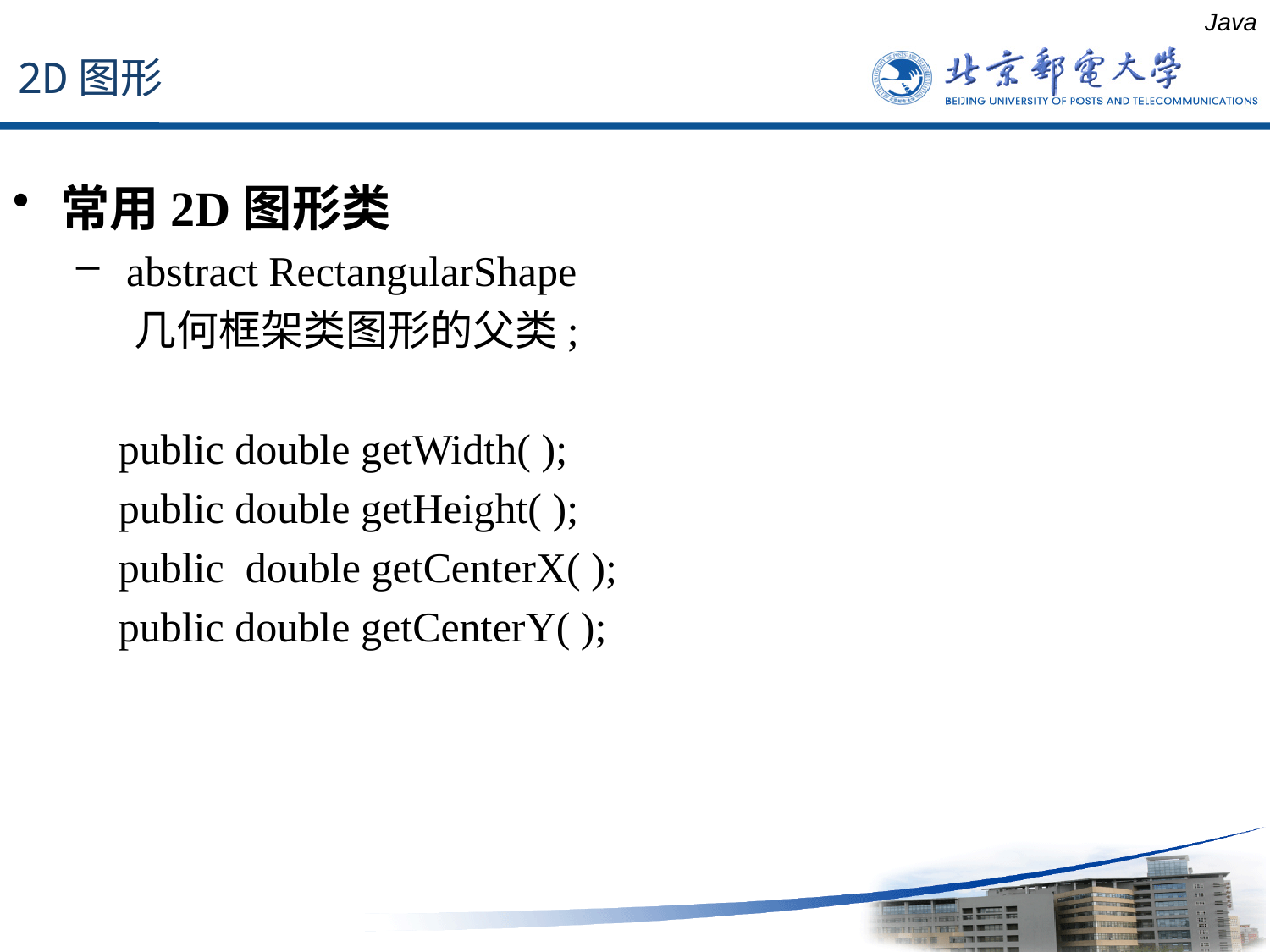

2D图形
Java
常用2D图形类
 abstract RectangularShape
     几何框架类图形的父类;

    public double getWidth( );
    public double getHeight( );
    public  double getCenterX( );
    public double getCenterY( );